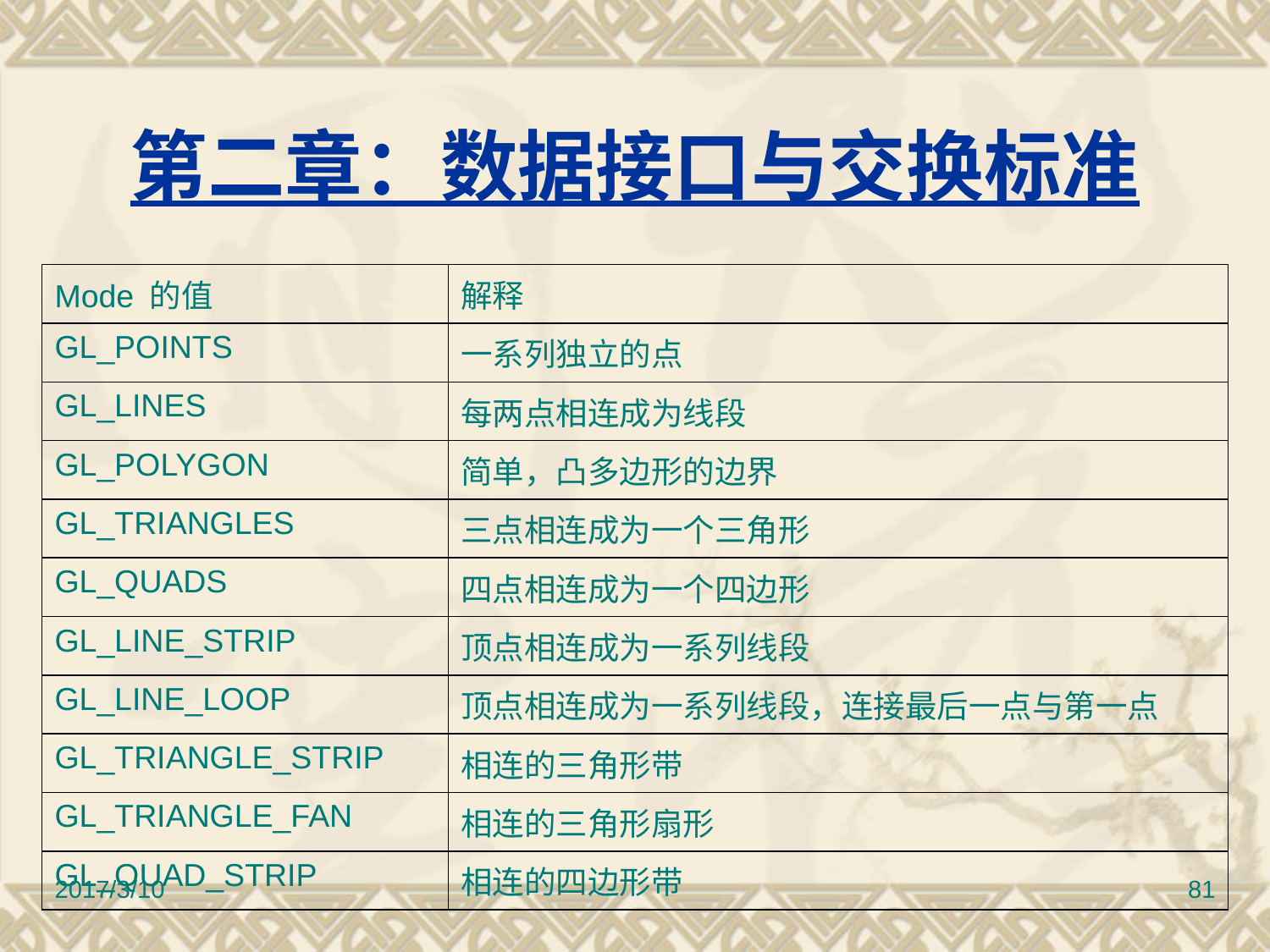

# 第二章：数据接口与交换标准
| Mode 的值 | 解释 |
| --- | --- |
| GL\_POINTS | 一系列独立的点 |
| GL\_LINES | 每两点相连成为线段 |
| GL\_POLYGON | 简单，凸多边形的边界 |
| GL\_TRIANGLES | 三点相连成为一个三角形 |
| GL\_QUADS | 四点相连成为一个四边形 |
| GL\_LINE\_STRIP | 顶点相连成为一系列线段 |
| GL\_LINE\_LOOP | 顶点相连成为一系列线段，连接最后一点与第一点 |
| GL\_TRIANGLE\_STRIP | 相连的三角形带 |
| GL\_TRIANGLE\_FAN | 相连的三角形扇形 |
| GL\_QUAD\_STRIP | 相连的四边形带 |
2017/3/10
81